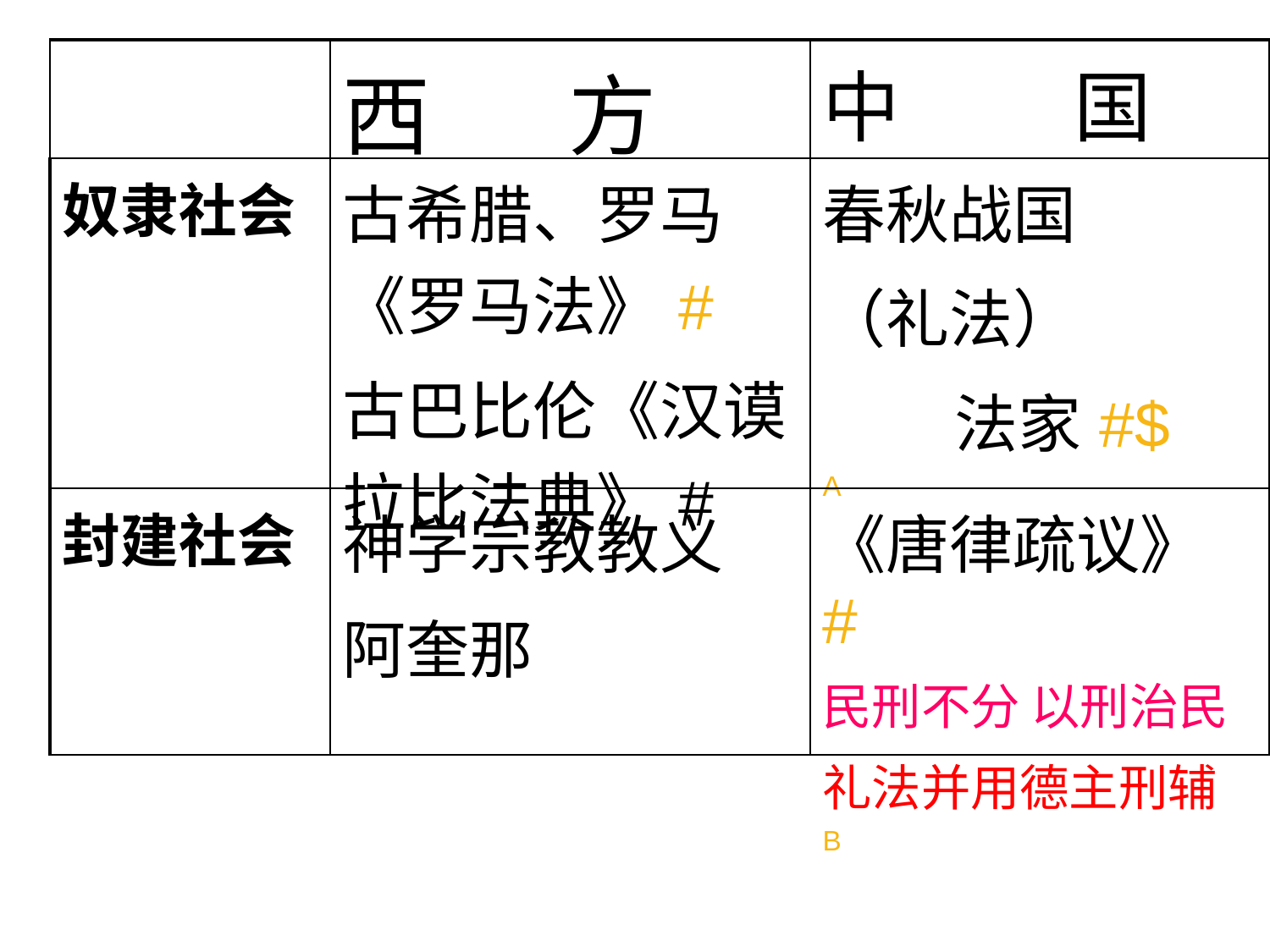

|  | 西 方 | 中 国 |
| --- | --- | --- |
| 奴隶社会 | 古希腊、罗马《罗马法》# 古巴比伦《汉谟拉比法典》# | 春秋战国 （礼法） 法家#$ A |
| 封建社会 | 神学宗教教义 阿奎那 | 《唐律疏议》# 民刑不分 以刑治民 礼法并用德主刑辅 B |